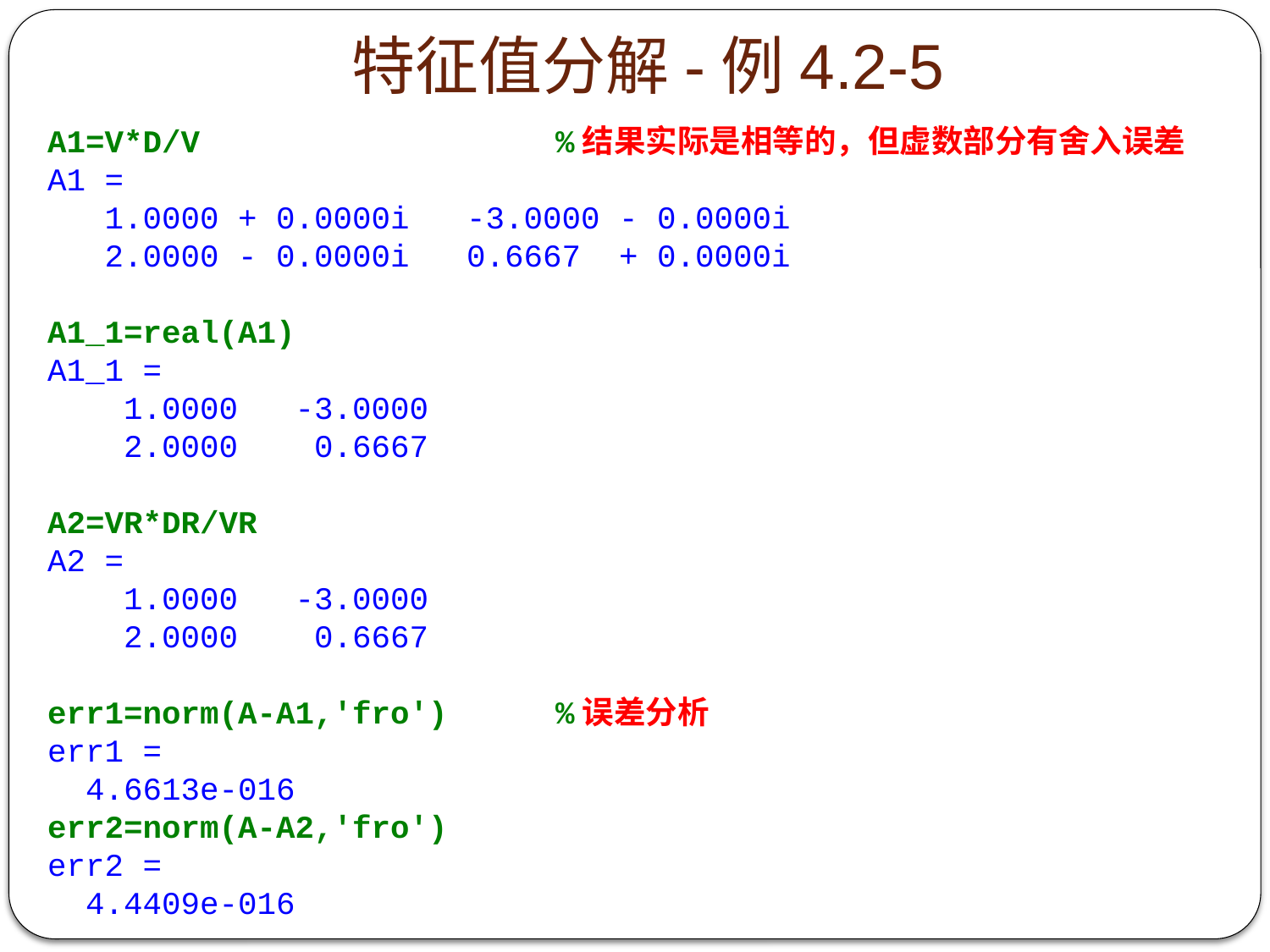

# 特征值分解-例4.2-5
A1=V*D/V			%结果实际是相等的，但虚数部分有舍入误差
A1 =
   1.0000 + 0.0000i   -3.0000 - 0.0000i
   2.0000 - 0.0000i   0.6667  + 0.0000i

A1_1=real(A1)
A1_1 =
    1.0000   -3.0000
    2.0000    0.6667

A2=VR*DR/VR
A2 =
    1.0000   -3.0000
    2.0000    0.6667

err1=norm(A-A1,'fro')	%误差分析
err1 =
  4.6613e-016
err2=norm(A-A2,'fro')
err2 =
  4.4409e-016